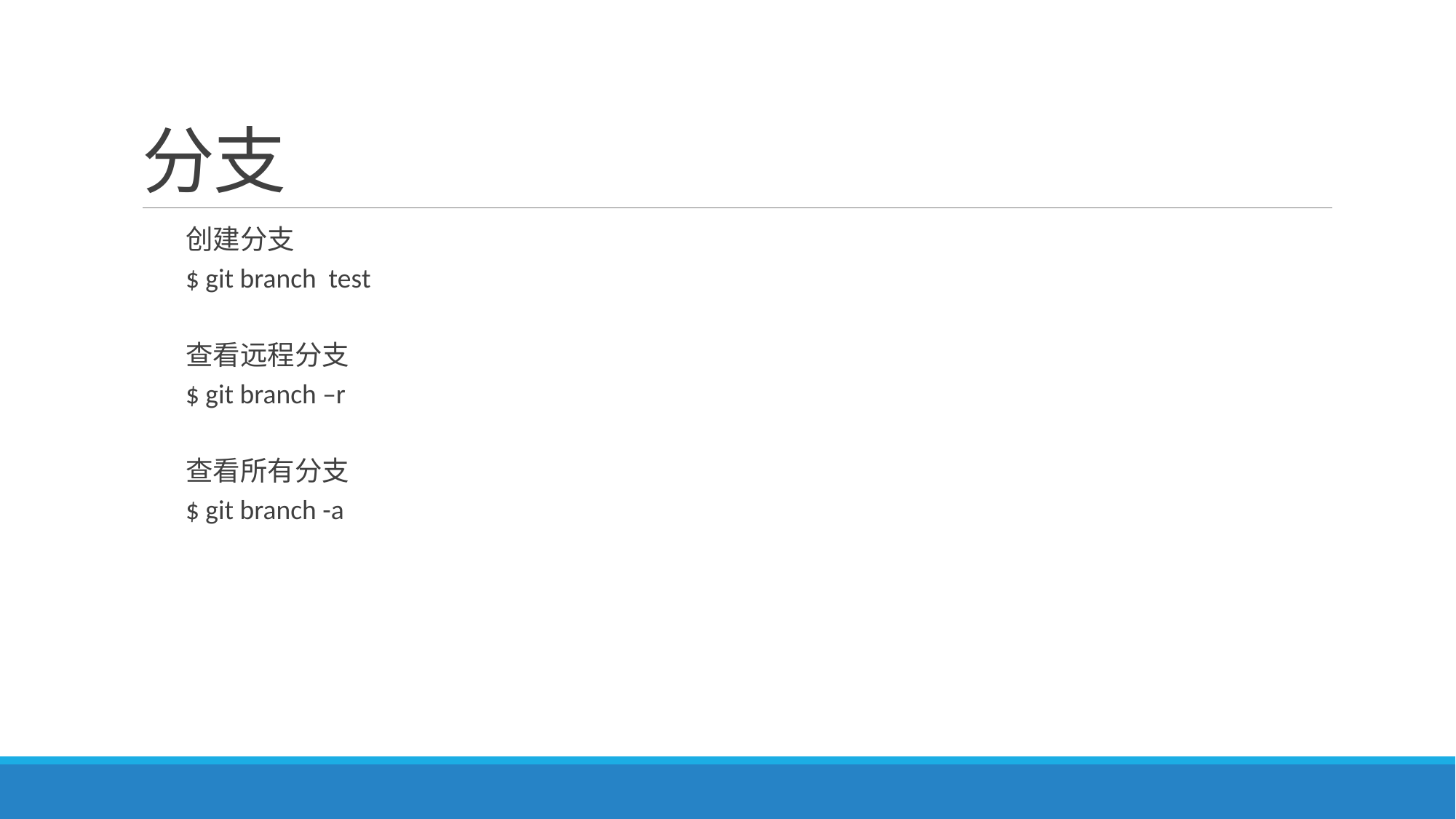

# 分支
创建分支
$ git branch  test

查看远程分支
$ git branch –r

查看所有分支
$ git branch -a